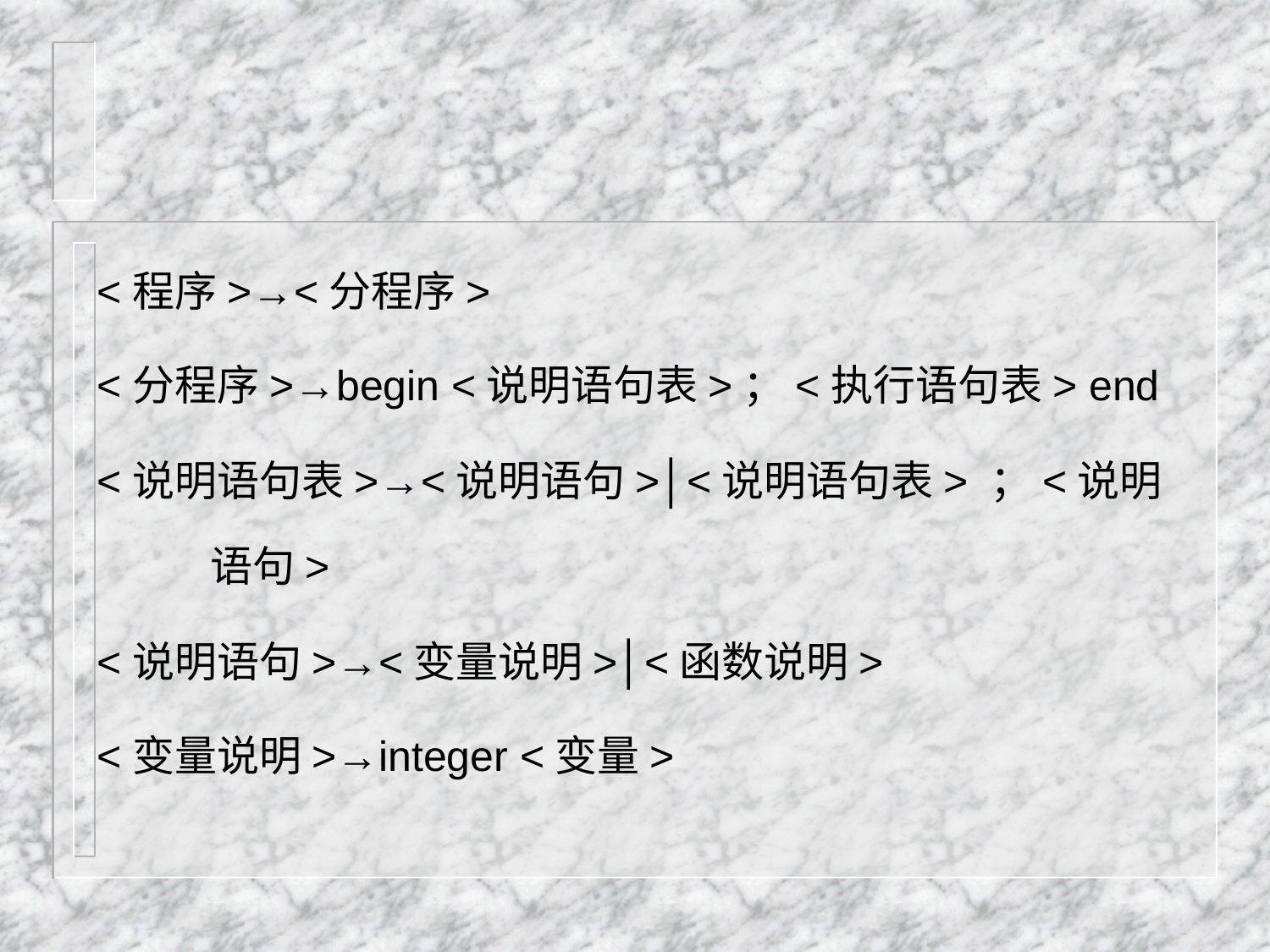

<程序>→<分程序>
<分程序>→begin <说明语句表>；<执行语句表> end
<说明语句表>→<说明语句>│<说明语句表> ；<说明语句>
<说明语句>→<变量说明>│<函数说明>
<变量说明>→integer <变量>